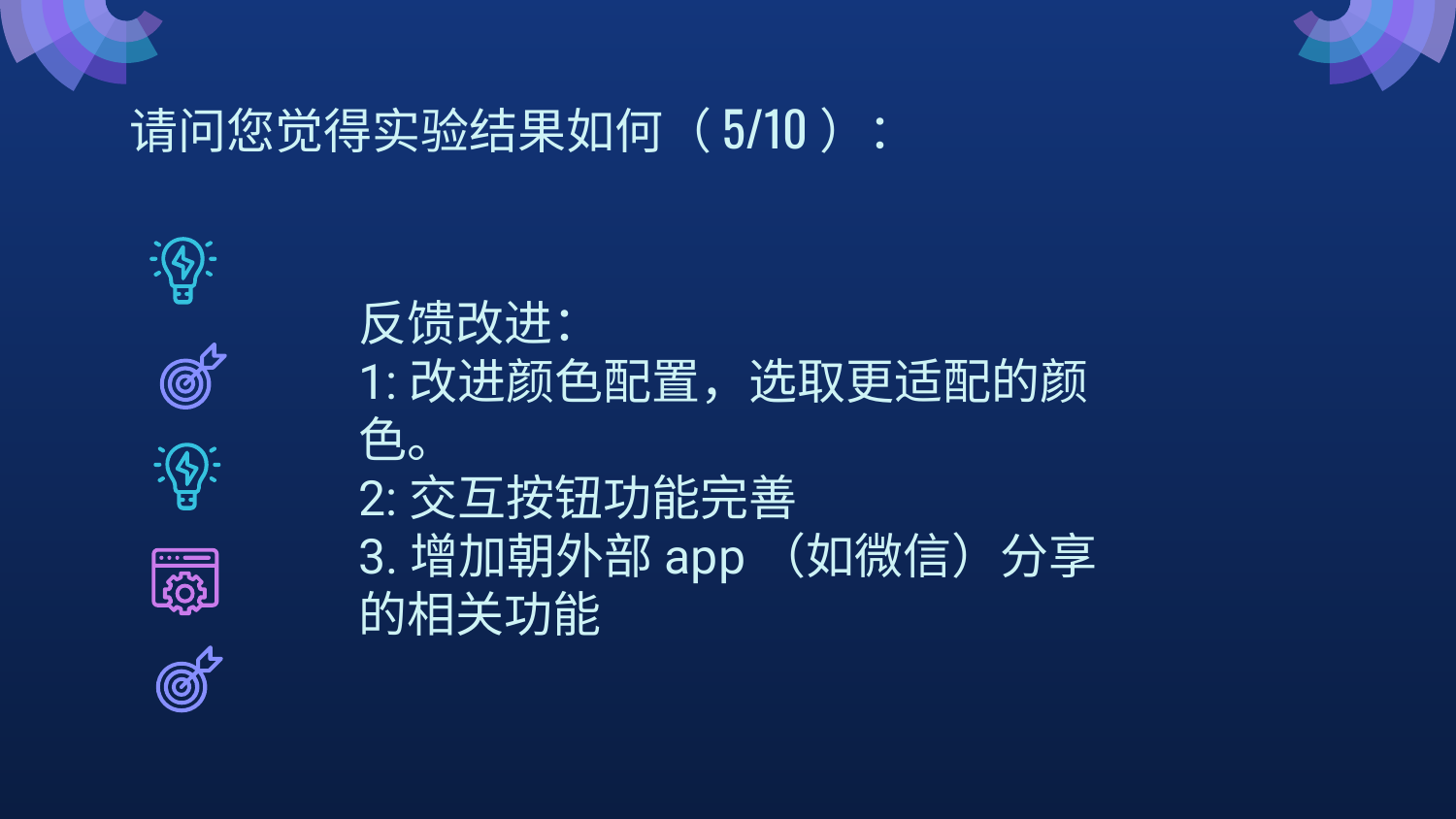

# 请问您觉得实验结果如何（5/10）：

反馈改进：
1:改进颜色配置，选取更适配的颜色。
2:交互按钮功能完善
3.增加朝外部app（如微信）分享的相关功能